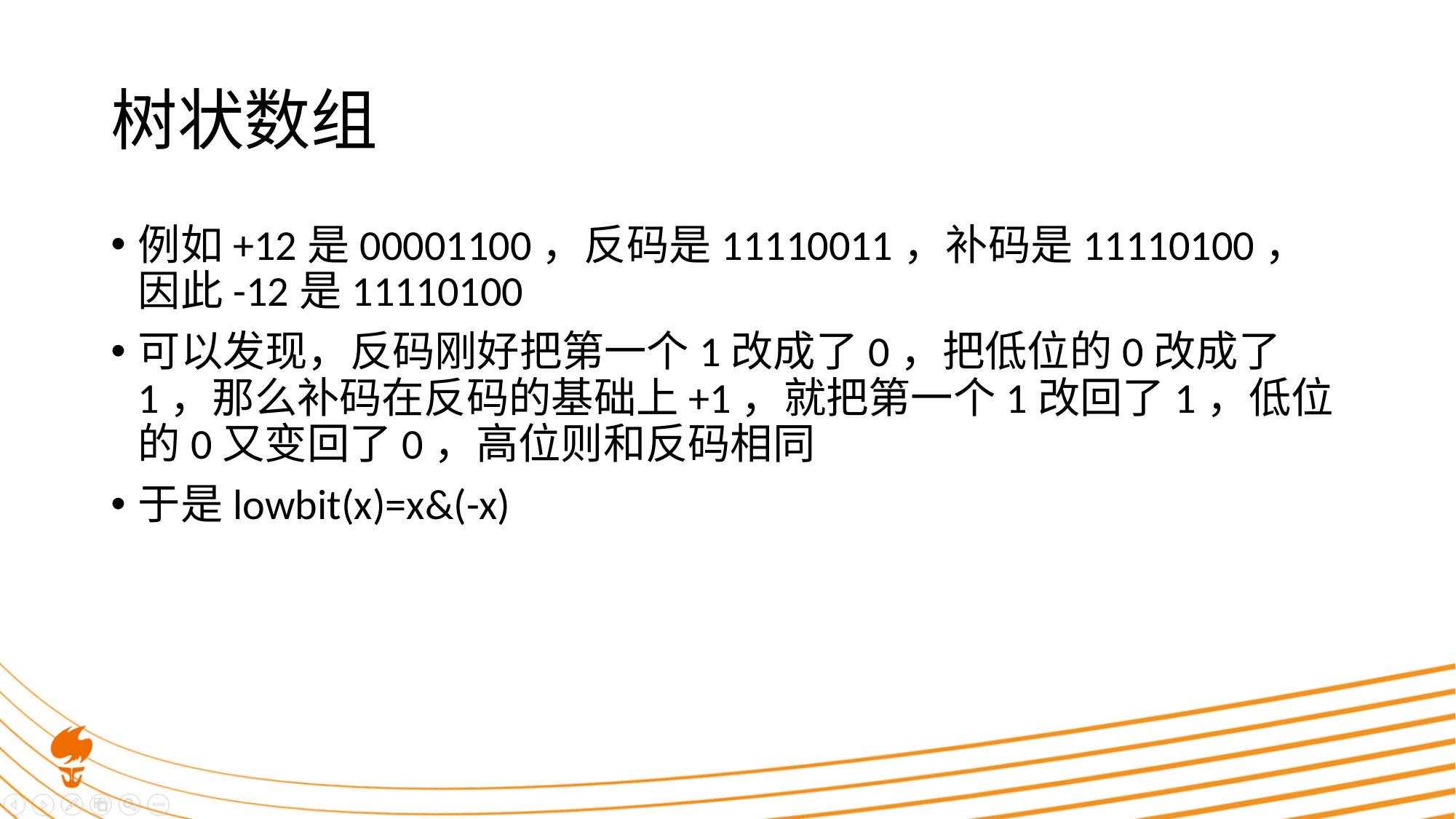

# 树状数组
例如+12是00001100，反码是11110011，补码是11110100，因此-12是11110100
可以发现，反码刚好把第一个1改成了0，把低位的0改成了1，那么补码在反码的基础上+1，就把第一个1改回了1，低位的0又变回了0，高位则和反码相同
于是lowbit(x)=x&(-x)